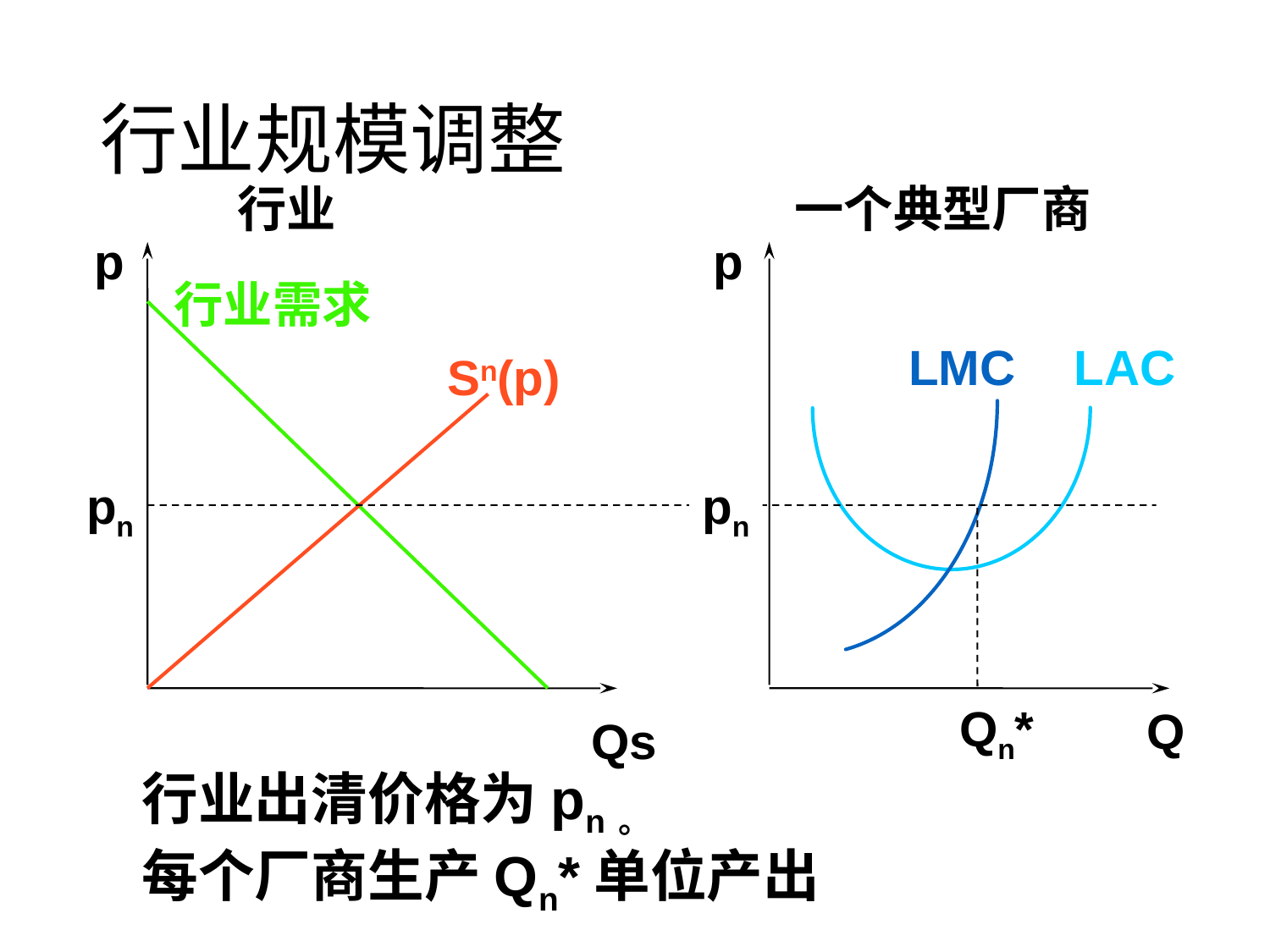

# 行业规模调整
行业
一个典型厂商
p
p

行业需求

LMC
LAC
Sn(p)

pn
pn

Qn*
Q
Qs
行业出清价格为pn。
每个厂商生产Qn*单位产出